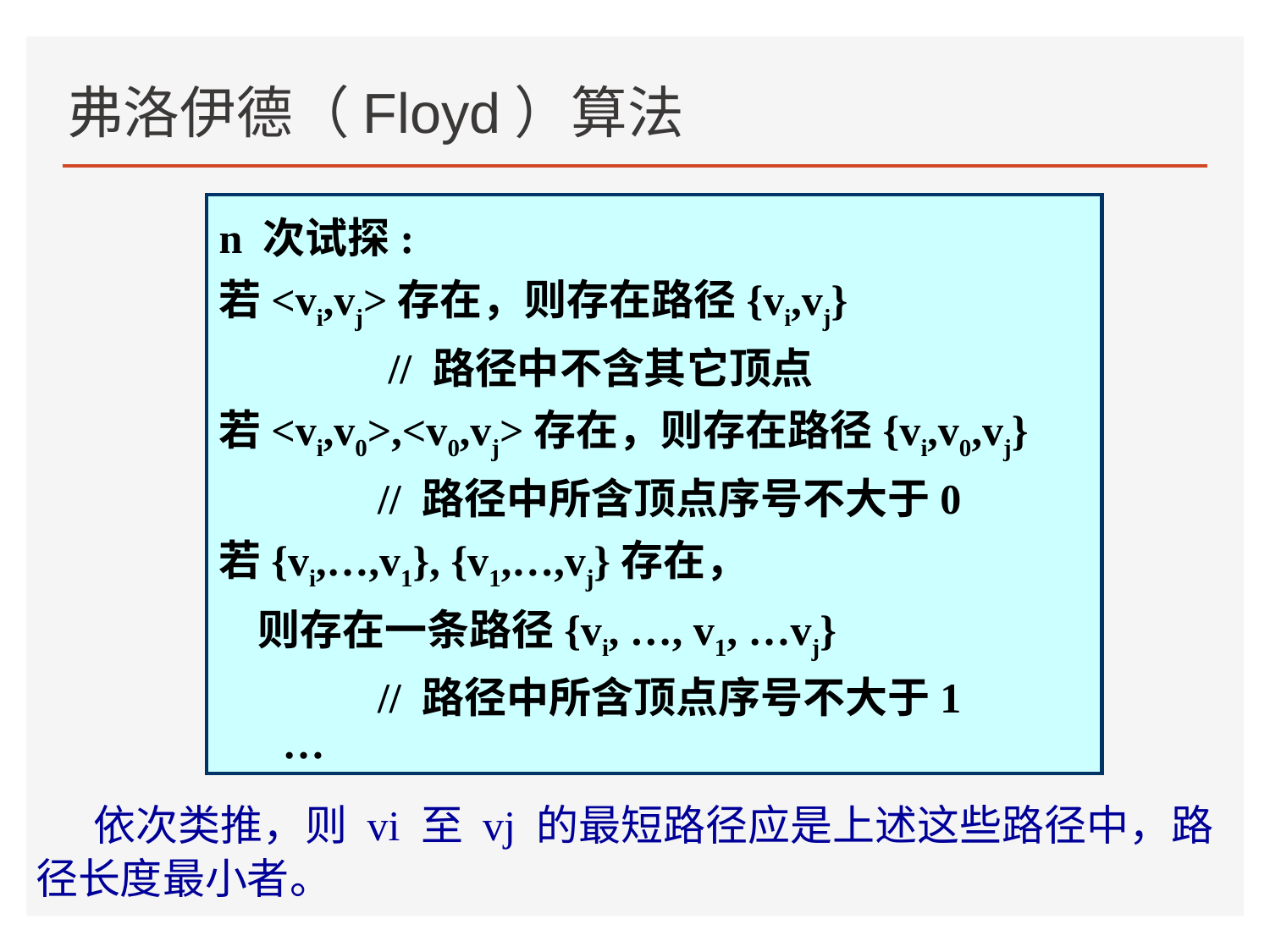

# 弗洛伊德（Floyd）算法
n 次试探:
若<vi,vj>存在，则存在路径{vi,vj}
                // 路径中不含其它顶点
若<vi,v0>,<v0,vj>存在，则存在路径{vi,v0,vj}
               // 路径中所含顶点序号不大于0
若{vi,…,v1}, {v1,…,vj}存在，
   则存在一条路径{vi, …, v1, …vj}
               // 路径中所含顶点序号不大于1
      …
     依次类推，则 vi 至 vj 的最短路径应是上述这些路径中，路径长度最小者。